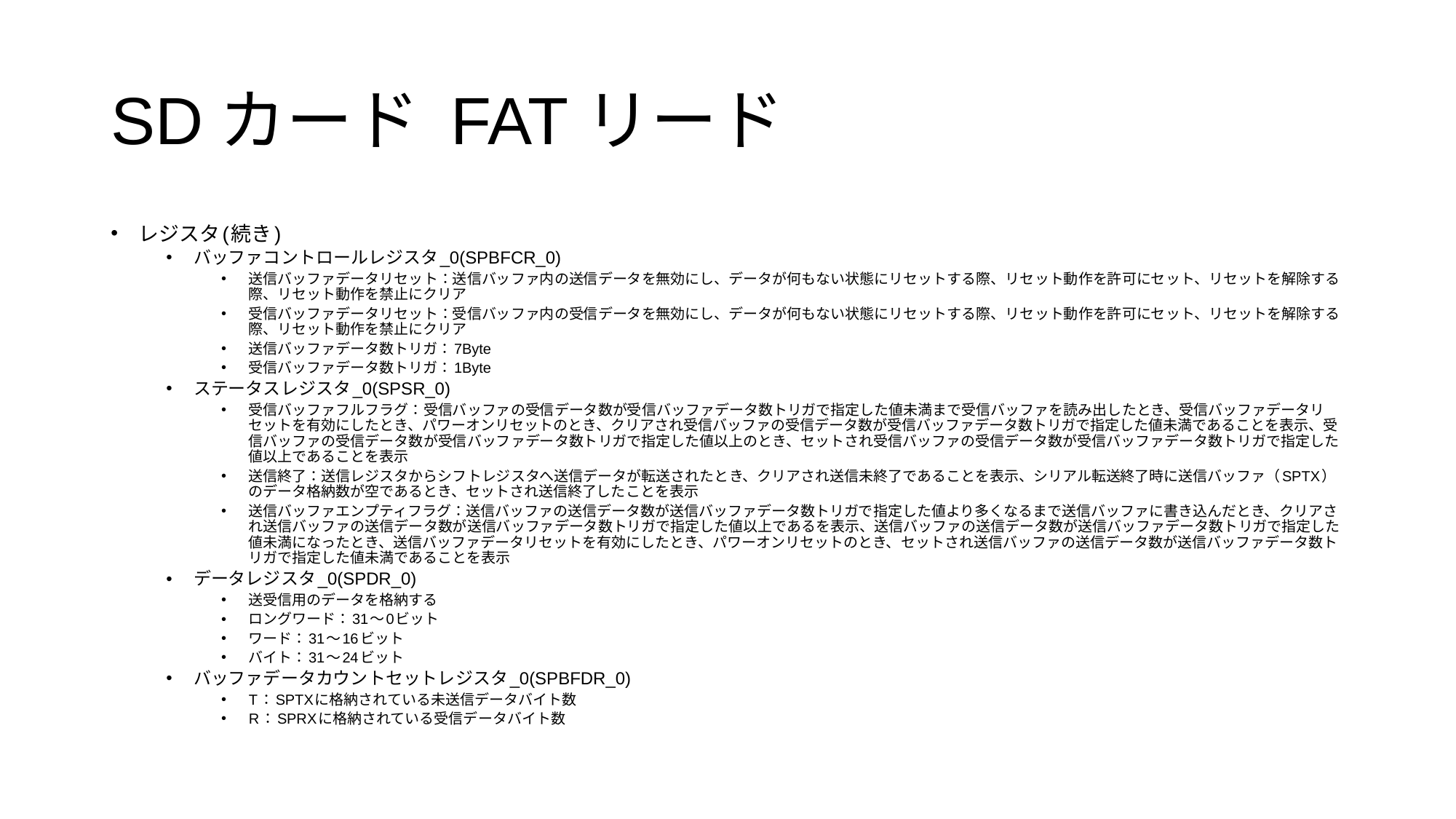

# SDカード FATリード
レジスタ(続き)
バッファコントロールレジスタ_0(SPBFCR_0)
送信バッファデータリセット：送信バッファ内の送信データを無効にし、データが何もない状態にリセットする際、リセット動作を許可にセット、リセットを解除する際、リセット動作を禁止にクリア
受信バッファデータリセット：受信バッファ内の受信データを無効にし、データが何もない状態にリセットする際、リセット動作を許可にセット、リセットを解除する際、リセット動作を禁止にクリア
送信バッファデータ数トリガ：7Byte
受信バッファデータ数トリガ：1Byte
ステータスレジスタ_0(SPSR_0)
受信バッファフルフラグ：受信バッファの受信データ数が受信バッファデータ数トリガで指定した値未満まで受信バッファを読み出したとき、受信バッファデータリセットを有効にしたとき、パワーオンリセットのとき、クリアされ受信バッファの受信データ数が受信バッファデータ数トリガで指定した値未満であることを表示、受信バッファの受信データ数が受信バッファデータ数トリガで指定した値以上のとき、セットされ受信バッファの受信データ数が受信バッファデータ数トリガで指定した値以上であることを表示
送信終了：送信レジスタからシフトレジスタへ送信データが転送されたとき、クリアされ送信未終了であることを表示、シリアル転送終了時に送信バッファ（SPTX）のデータ格納数が空であるとき、セットされ送信終了したことを表示
送信バッファエンプティフラグ：送信バッファの送信データ数が送信バッファデータ数トリガで指定した値より多くなるまで送信バッファに書き込んだとき、クリアされ送信バッファの送信データ数が送信バッファデータ数トリガで指定した値以上であるを表示、送信バッファの送信データ数が送信バッファデータ数トリガで指定した値未満になったとき、送信バッファデータリセットを有効にしたとき、パワーオンリセットのとき、セットされ送信バッファの送信データ数が送信バッファデータ数トリガで指定した値未満であることを表示
データレジスタ_0(SPDR_0)
送受信用のデータを格納する
ロングワード：31～0ビット
ワード：31～16ビット
バイト：31～24ビット
バッファデータカウントセットレジスタ_0(SPBFDR_0)
T：SPTXに格納されている未送信データバイト数
R：SPRXに格納されている受信データバイト数